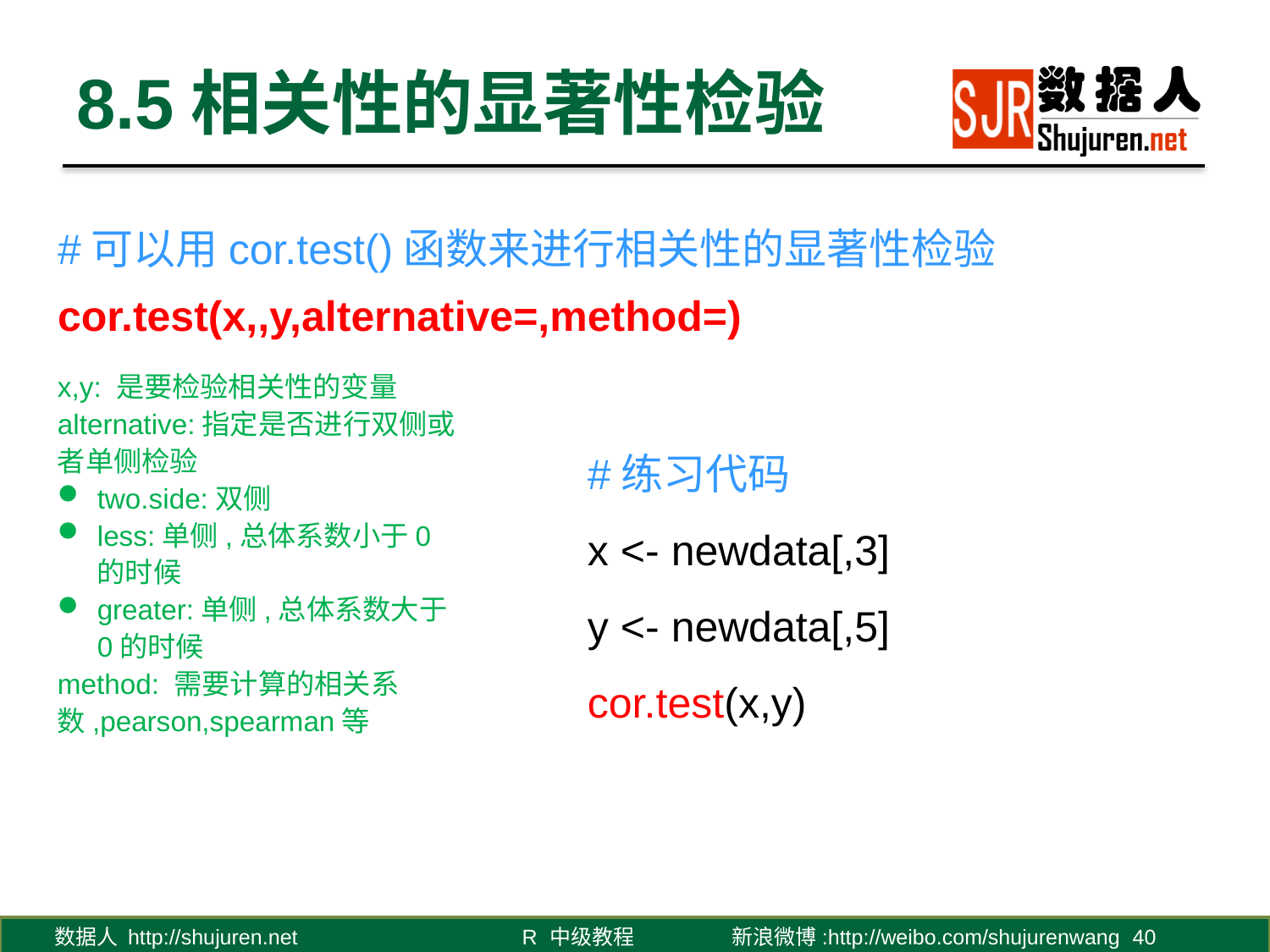

# 8.5相关性的显著性检验
#可以用cor.test()函数来进行相关性的显著性检验
cor.test(x,,y,alternative=,method=)
x,y: 是要检验相关性的变量
alternative:指定是否进行双侧或者单侧检验
two.side:双侧
less:单侧,总体系数小于0的时候
greater:单侧,总体系数大于0的时候
method: 需要计算的相关系数,pearson,spearman等

#练习代码
x <- newdata[,3]
y <- newdata[,5]
cor.test(x,y)